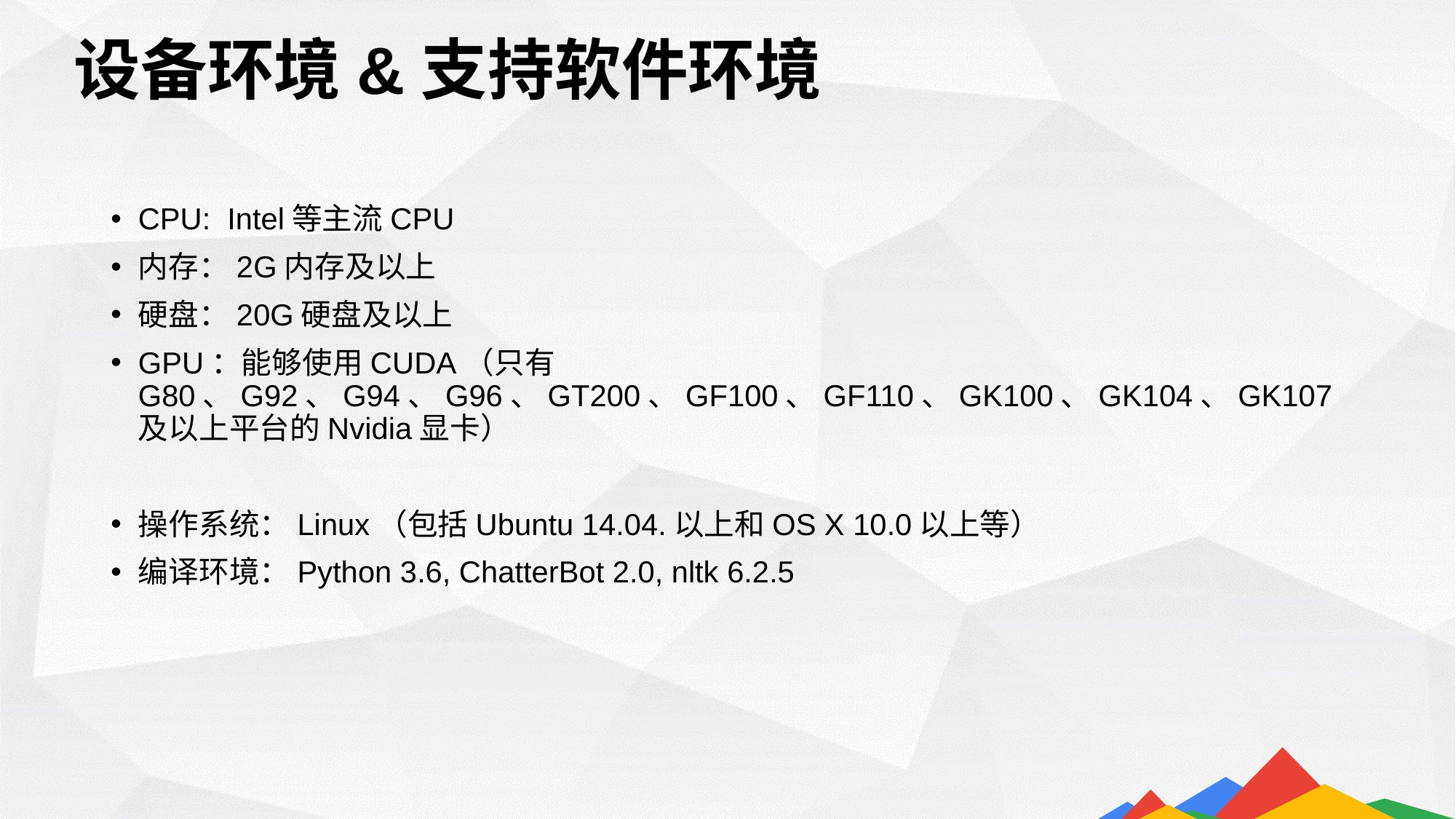

# 设备环境&支持软件环境
CPU:  Intel等主流CPU
内存：2G内存及以上
硬盘：20G硬盘及以上
GPU：能够使用CUDA（只有G80、G92、G94、G96、GT200、GF100、GF110、GK100、GK104、GK107及以上平台的Nvidia显卡）

操作系统：Linux（包括Ubuntu 14.04.以上和OS X 10.0以上等）
编译环境：Python 3.6, ChatterBot 2.0, nltk 6.2.5